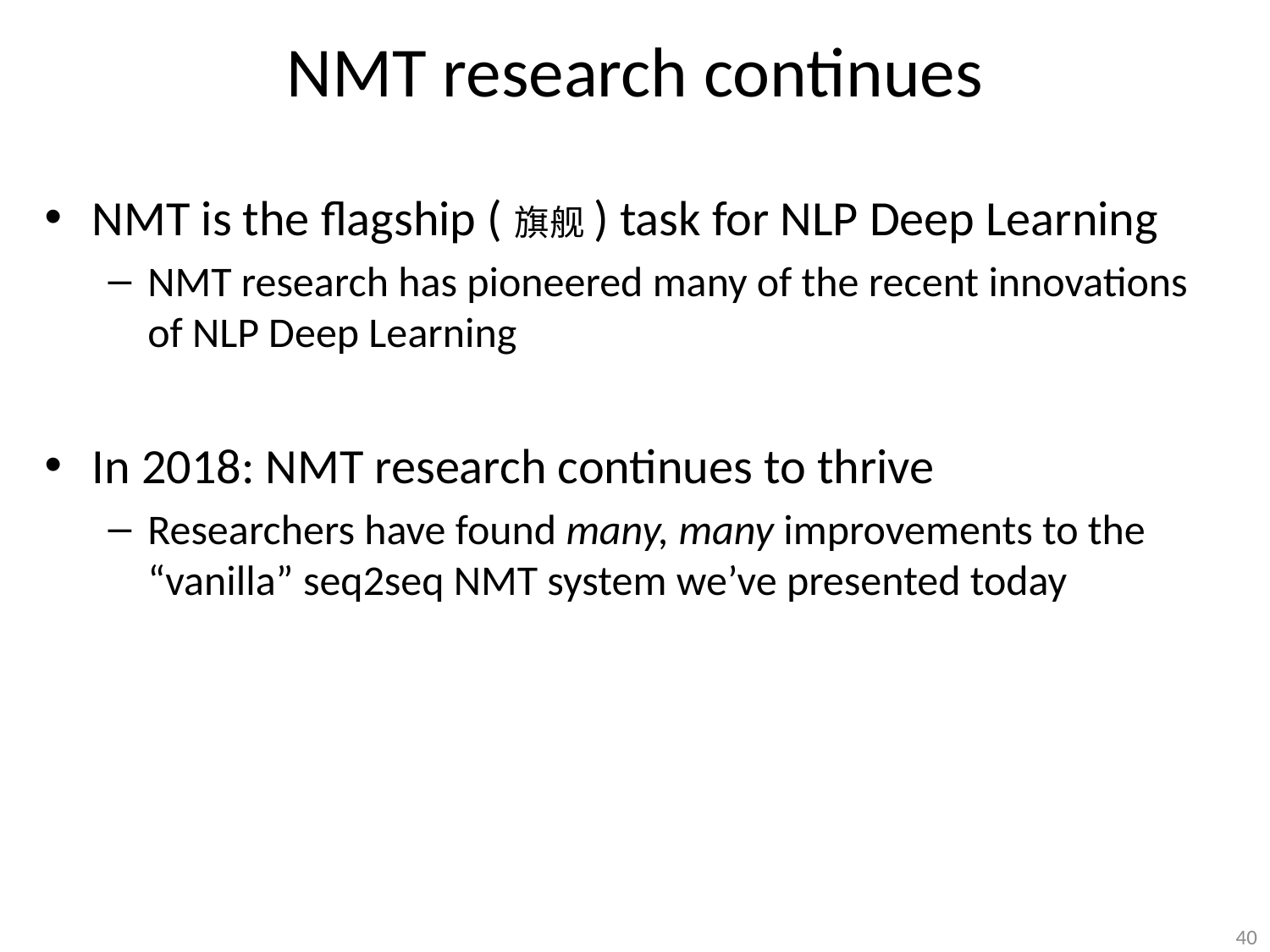

# NMT research continues
NMT is the flagship (旗舰) task for NLP Deep Learning
NMT research has pioneered many of the recent innovations of NLP Deep Learning

In 2018: NMT research continues to thrive
Researchers have found many, many improvements to the “vanilla” seq2seq NMT system we’ve presented today
40